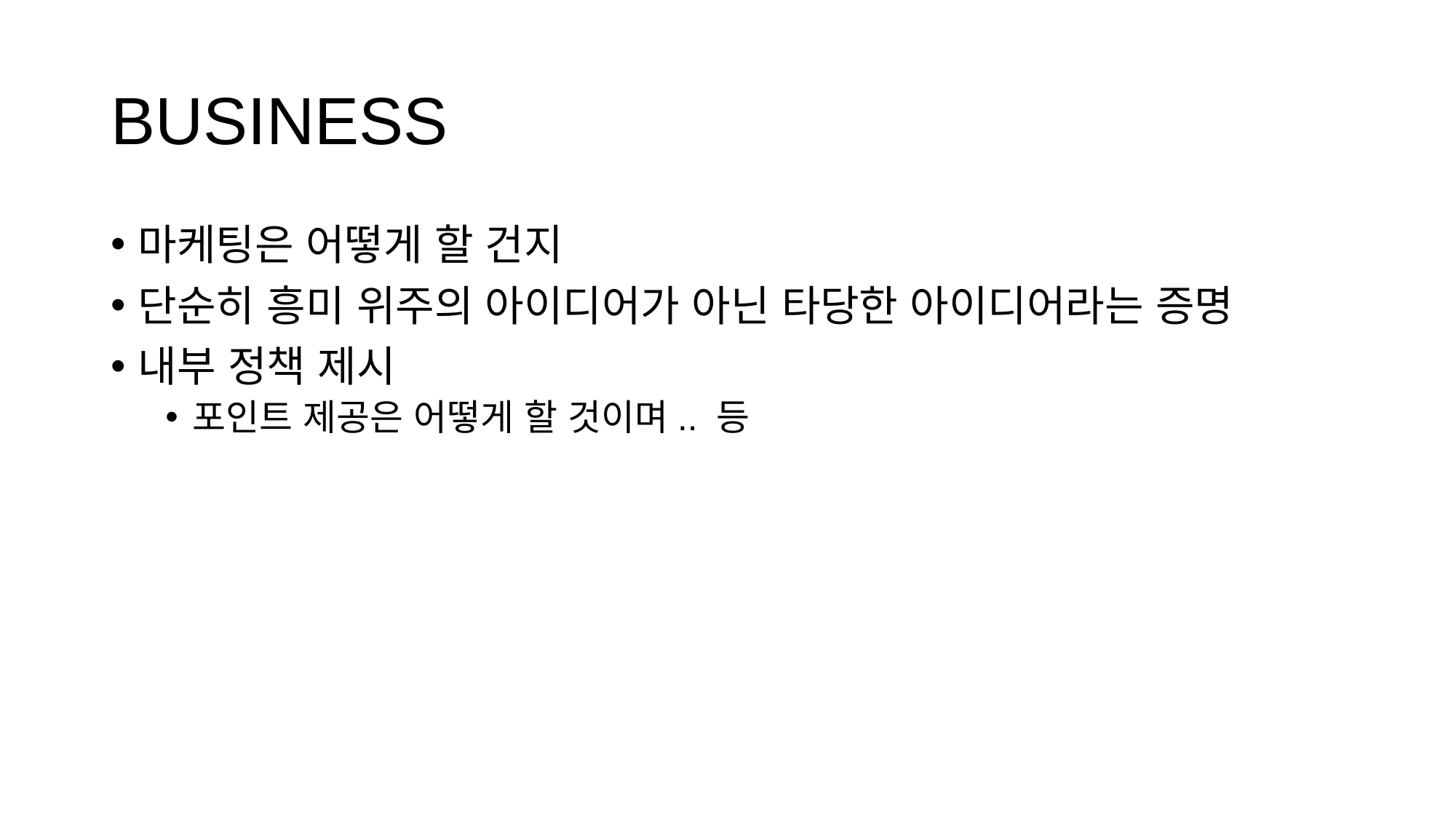

# BUSINESS
마케팅은 어떻게 할 건지
단순히 흥미 위주의 아이디어가 아닌 타당한 아이디어라는 증명
내부 정책 제시
포인트 제공은 어떻게 할 것이며.. 등